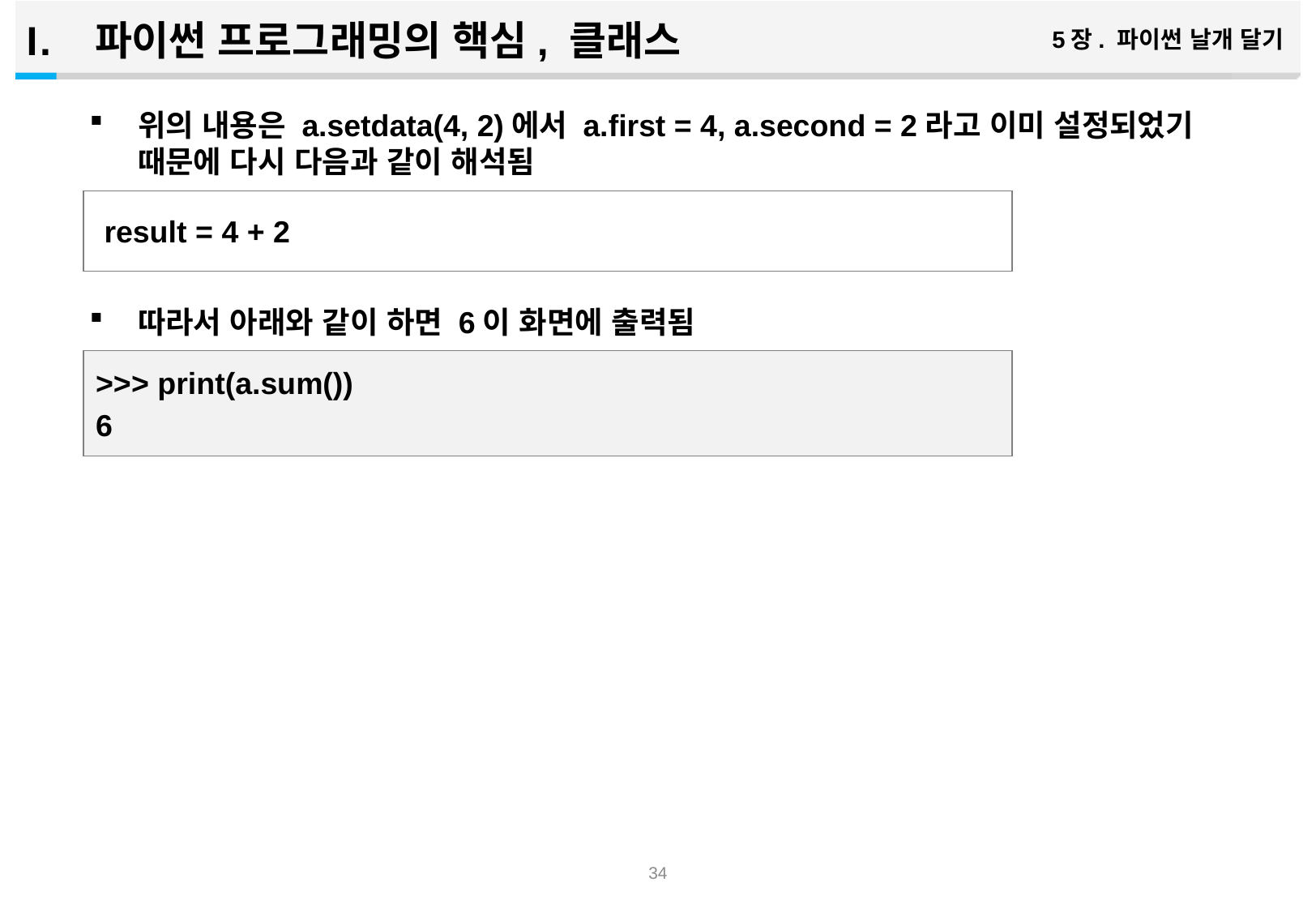

파이썬 프로그래밍의 핵심, 클래스
5장. 파이썬 날개 달기
위의 내용은 a.setdata(4, 2)에서 a.first = 4, a.second = 2라고 이미 설정되었기     때문에 다시 다음과 같이 해석됨

따라서 아래와 같이 하면 6이 화면에 출력됨
 result = 4 + 2
>>> print(a.sum())
6
34